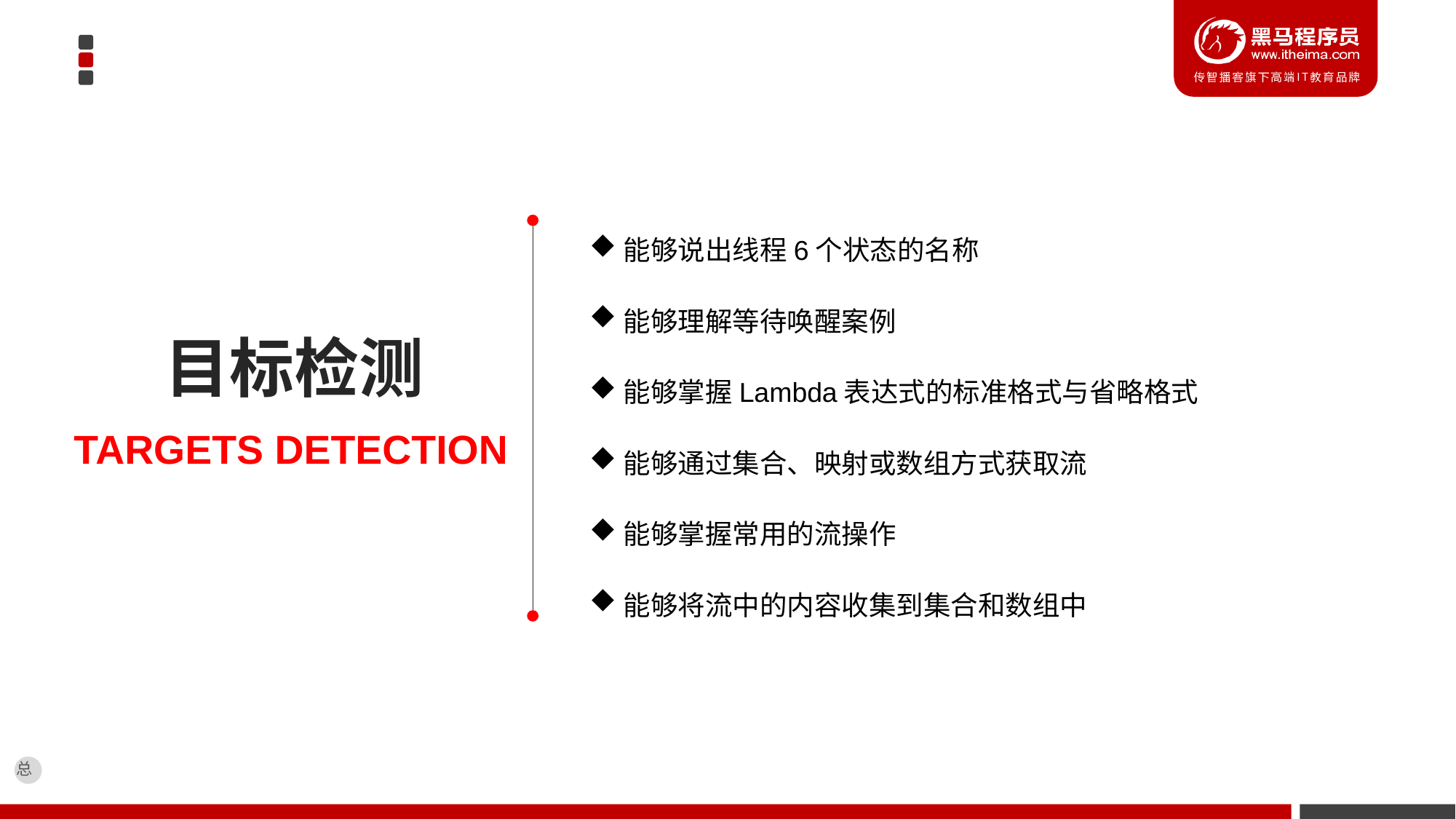

能够说出线程6个状态的名称
能够理解等待唤醒案例
能够掌握Lambda表达式的标准格式与省略格式
能够通过集合、映射或数组方式获取流
能够掌握常用的流操作
能够将流中的内容收集到集合和数组中

目标检测
TARGETS DETECTION

总